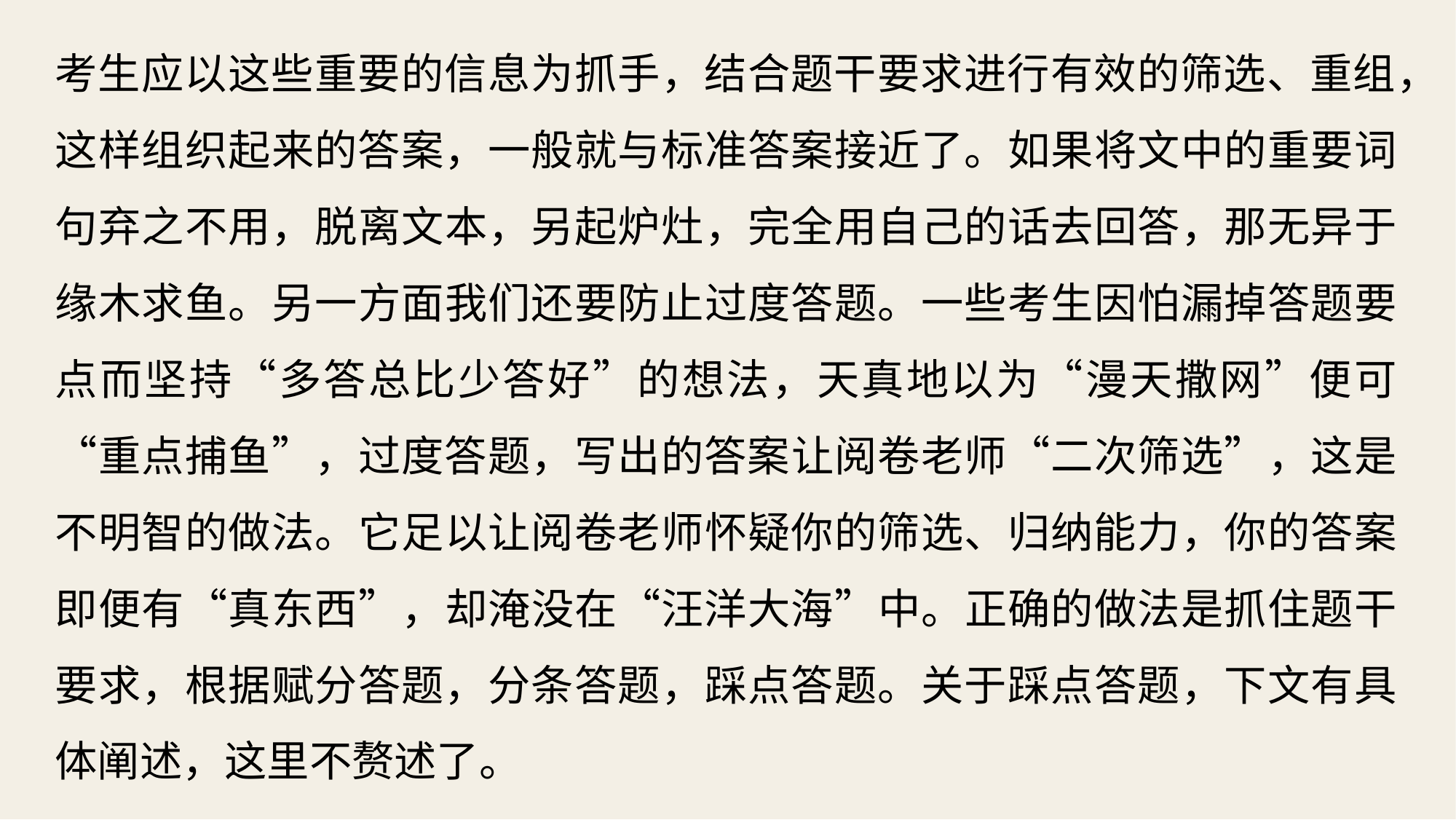

考生应以这些重要的信息为抓手，结合题干要求进行有效的筛选、重组，这样组织起来的答案，一般就与标准答案接近了。如果将文中的重要词句弃之不用，脱离文本，另起炉灶，完全用自己的话去回答，那无异于缘木求鱼。另一方面我们还要防止过度答题。一些考生因怕漏掉答题要点而坚持“多答总比少答好”的想法，天真地以为“漫天撒网”便可“重点捕鱼”，过度答题，写出的答案让阅卷老师“二次筛选”，这是不明智的做法。它足以让阅卷老师怀疑你的筛选、归纳能力，你的答案即便有“真东西”，却淹没在“汪洋大海”中。正确的做法是抓住题干要求，根据赋分答题，分条答题，踩点答题。关于踩点答题，下文有具体阐述，这里不赘述了。